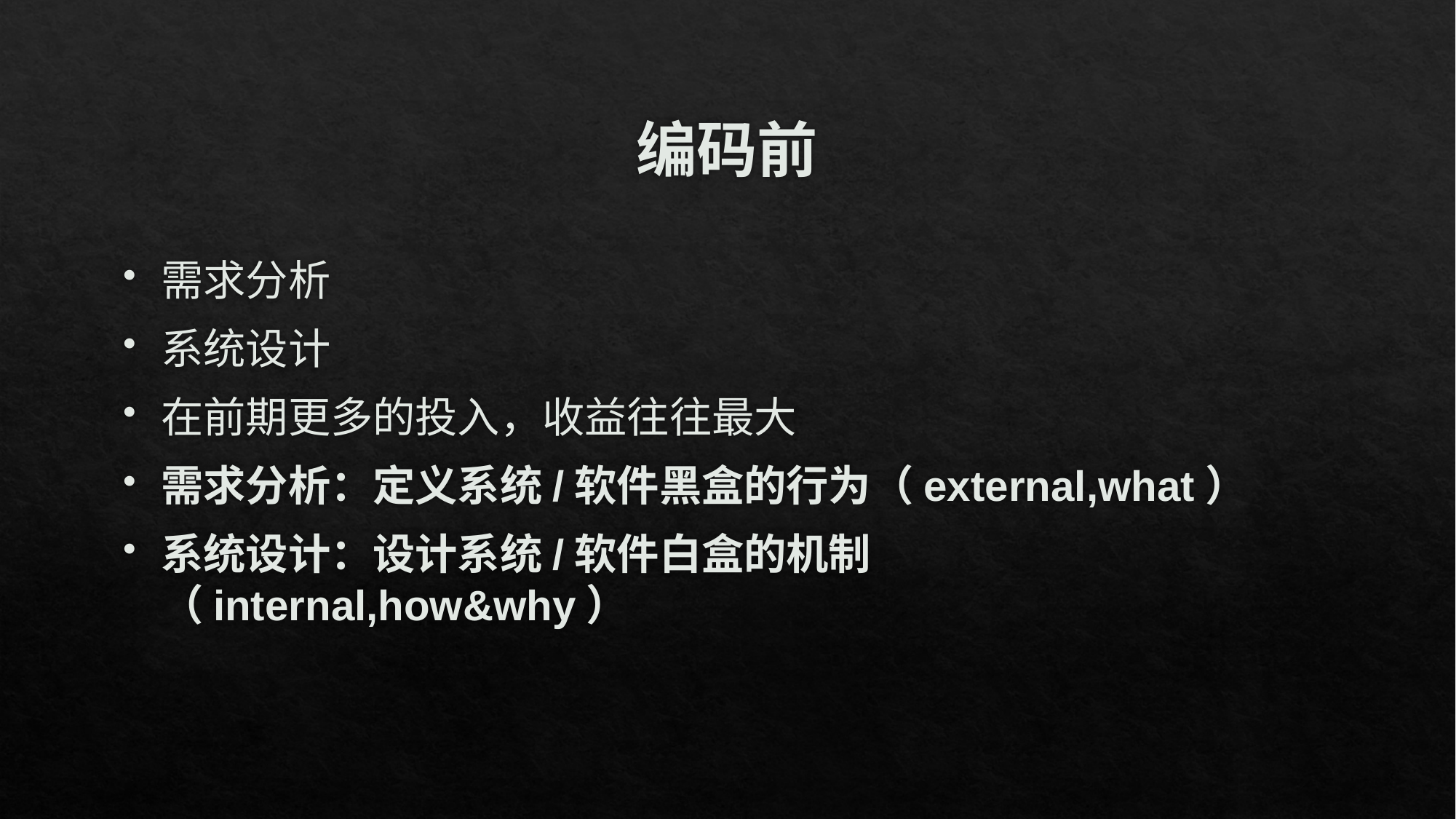

# 编码前
需求分析
系统设计
在前期更多的投入，收益往往最大
需求分析：定义系统/软件黑盒的行为（external,what）
系统设计：设计系统/软件白盒的机制（internal,how&why）